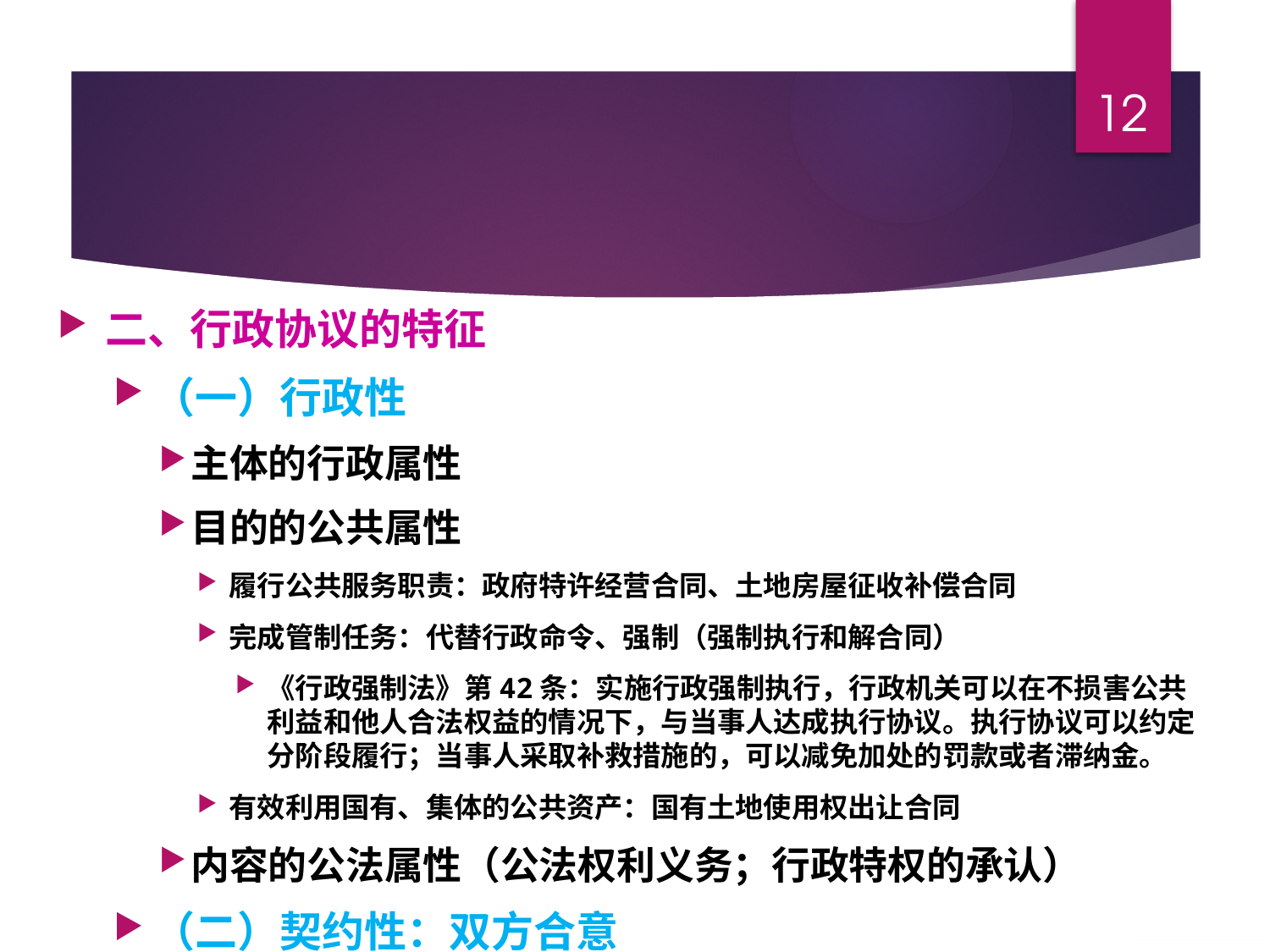

12
#
二、行政协议的特征
（一）行政性
主体的行政属性
目的的公共属性
履行公共服务职责：政府特许经营合同、土地房屋征收补偿合同
完成管制任务：代替行政命令、强制（强制执行和解合同）
《行政强制法》第42条：实施行政强制执行，行政机关可以在不损害公共利益和他人合法权益的情况下，与当事人达成执行协议。执行协议可以约定分阶段履行；当事人采取补救措施的，可以减免加处的罚款或者滞纳金。
有效利用国有、集体的公共资产：国有土地使用权出让合同
内容的公法属性（公法权利义务；行政特权的承认）
（二）契约性：双方合意